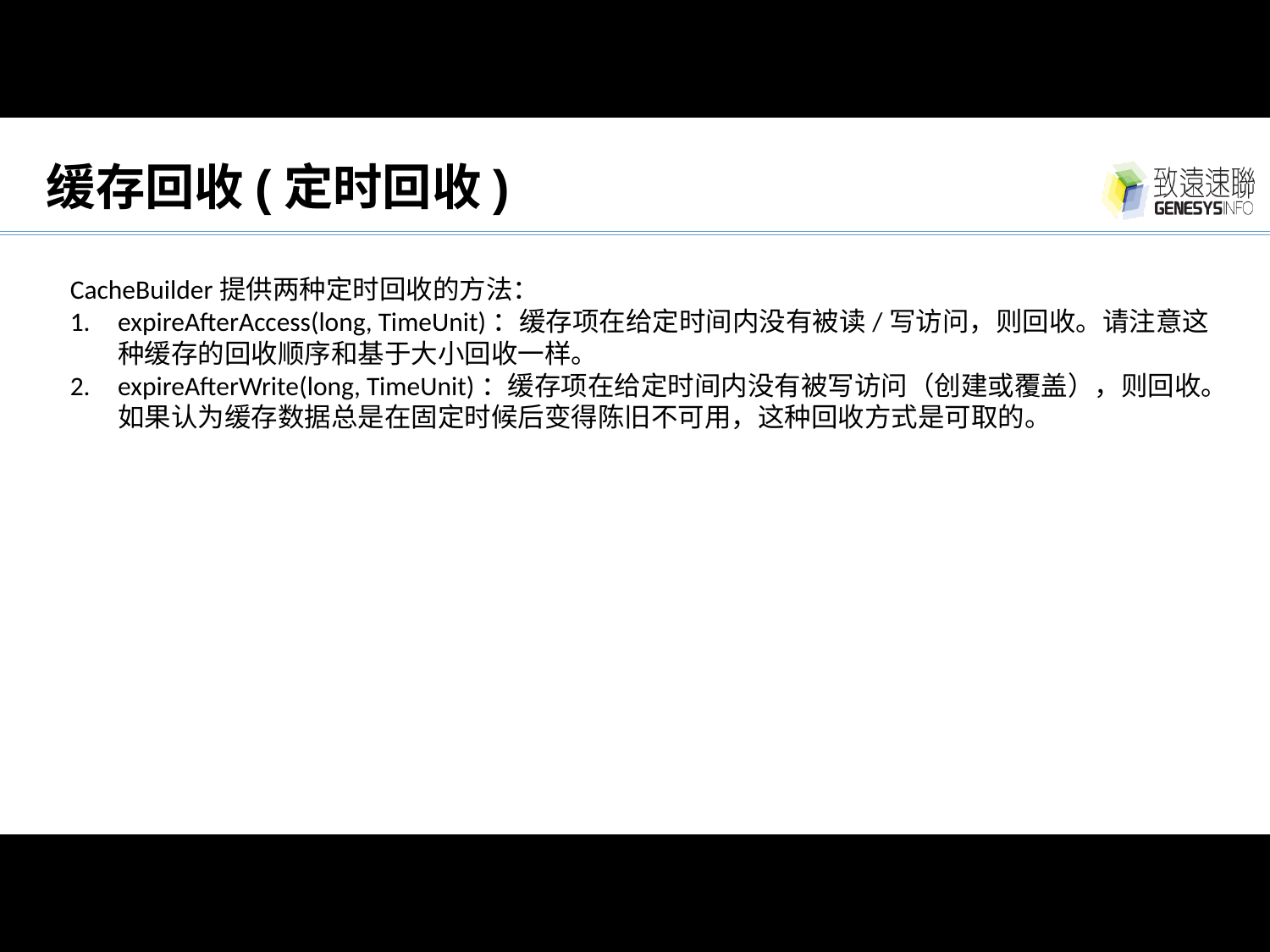

缓存回收(定时回收)

CacheBuilder提供两种定时回收的方法：
expireAfterAccess(long, TimeUnit)：缓存项在给定时间内没有被读/写访问，则回收。请注意这种缓存的回收顺序和基于大小回收一样。
expireAfterWrite(long, TimeUnit)：缓存项在给定时间内没有被写访问（创建或覆盖），则回收。如果认为缓存数据总是在固定时候后变得陈旧不可用，这种回收方式是可取的。